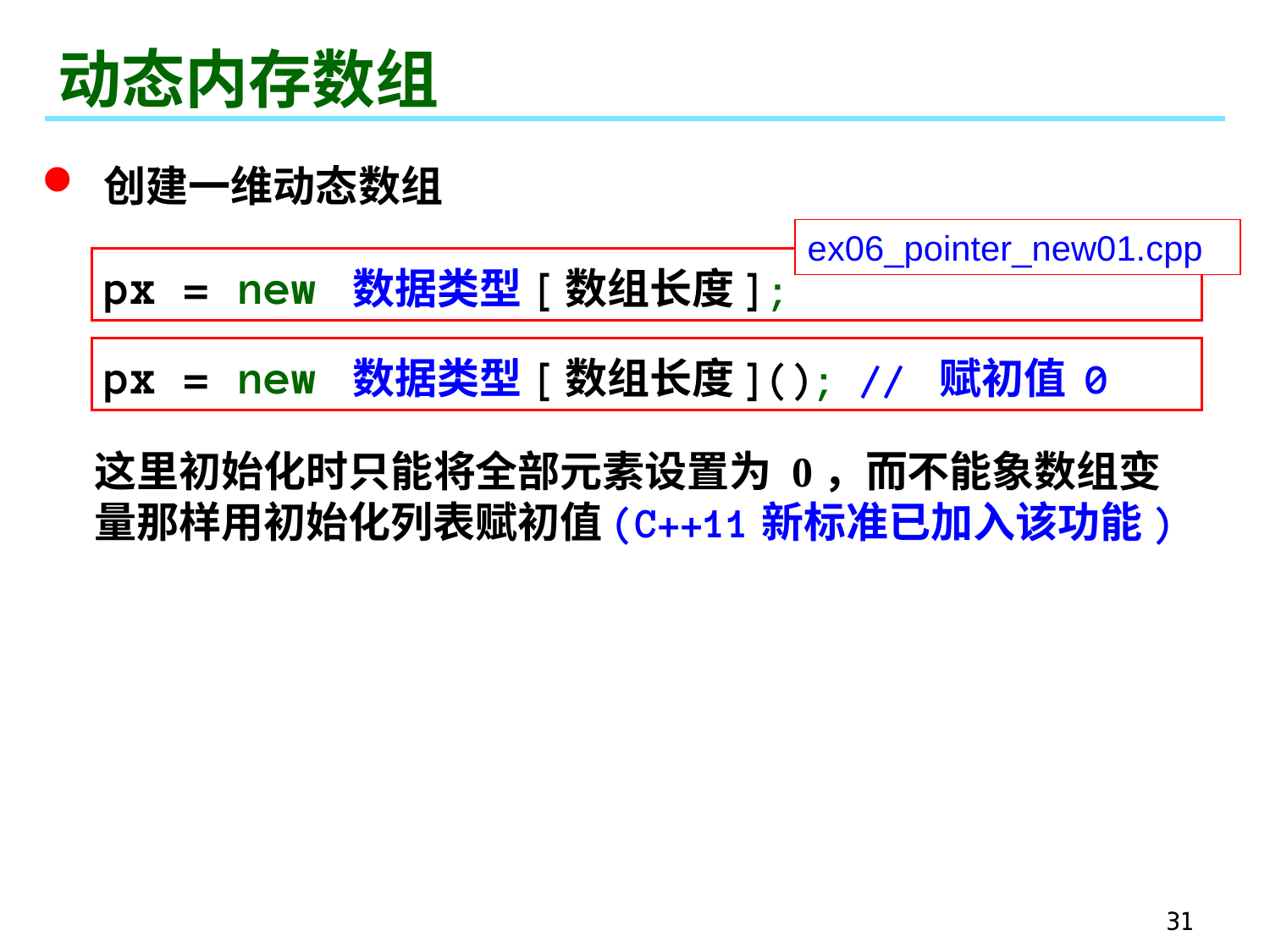

# 动态内存数组
 创建一维动态数组
ex06_pointer_new01.cpp
px = new 数据类型[数组长度];
px = new 数据类型[数组长度](); // 赋初值 0
这里初始化时只能将全部元素设置为 0，而不能象数组变量那样用初始化列表赋初值(C++11新标准已加入该功能)
31